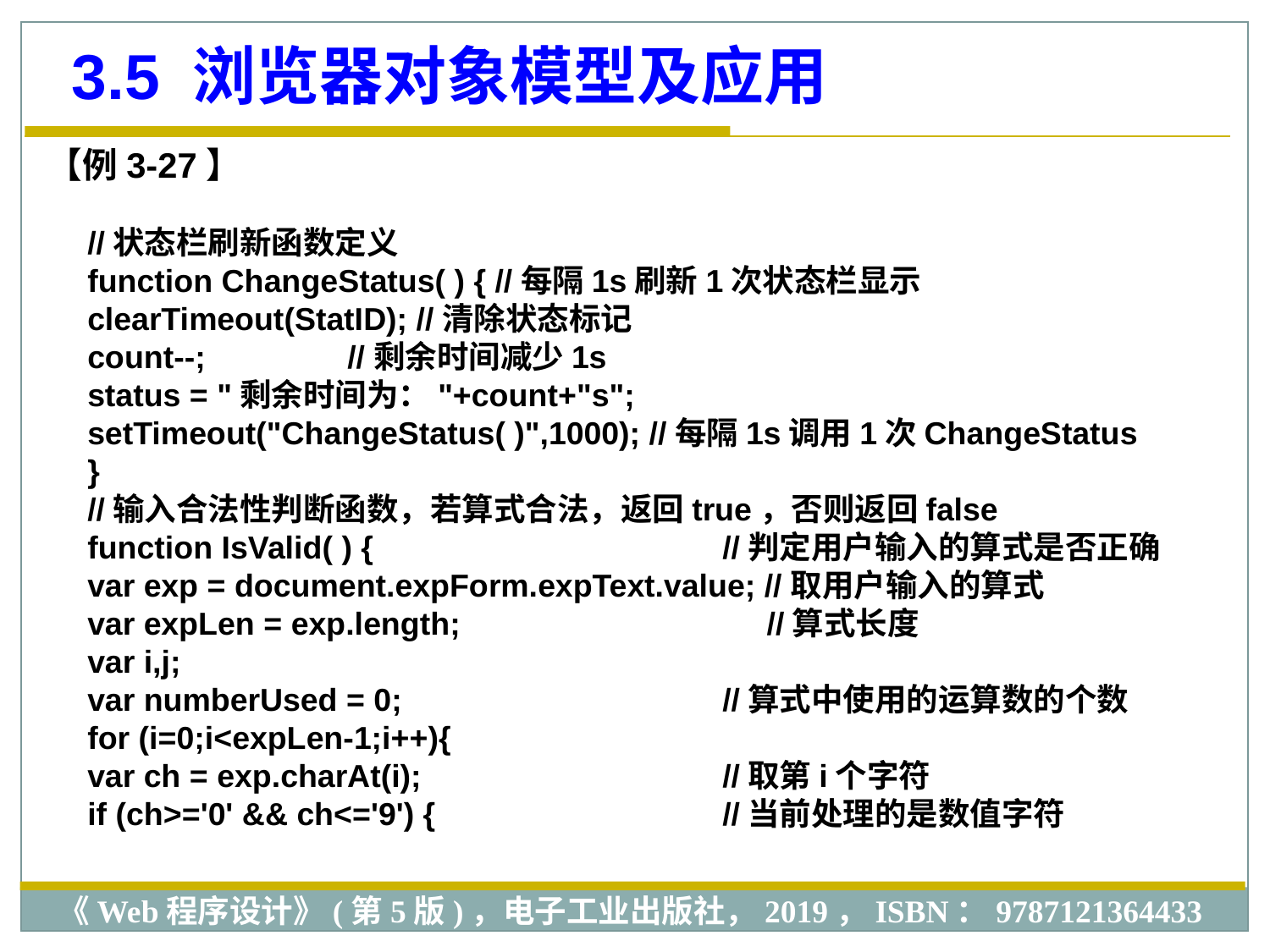

3.5 浏览器对象模型及应用
【例3-27】
//状态栏刷新函数定义
function ChangeStatus( ) { //每隔1s刷新1次状态栏显示
clearTimeout(StatID); //清除状态标记
count--;                //剩余时间减少1s
status = "剩余时间为："+count+"s";
setTimeout("ChangeStatus( )",1000); //每隔1s调用1次ChangeStatus
}
//输入合法性判断函数，若算式合法，返回true，否则返回false
function IsValid( ) { 			//判定用户输入的算式是否正确
var exp = document.expForm.expText.value; //取用户输入的算式
var expLen = exp.length;  		     //算式长度
var i,j;
var numberUsed = 0;  			//算式中使用的运算数的个数
for (i=0;i<expLen-1;i++){
var ch = exp.charAt(i);  			//取第i个字符
if (ch>='0' && ch<='9') {  			//当前处理的是数值字符